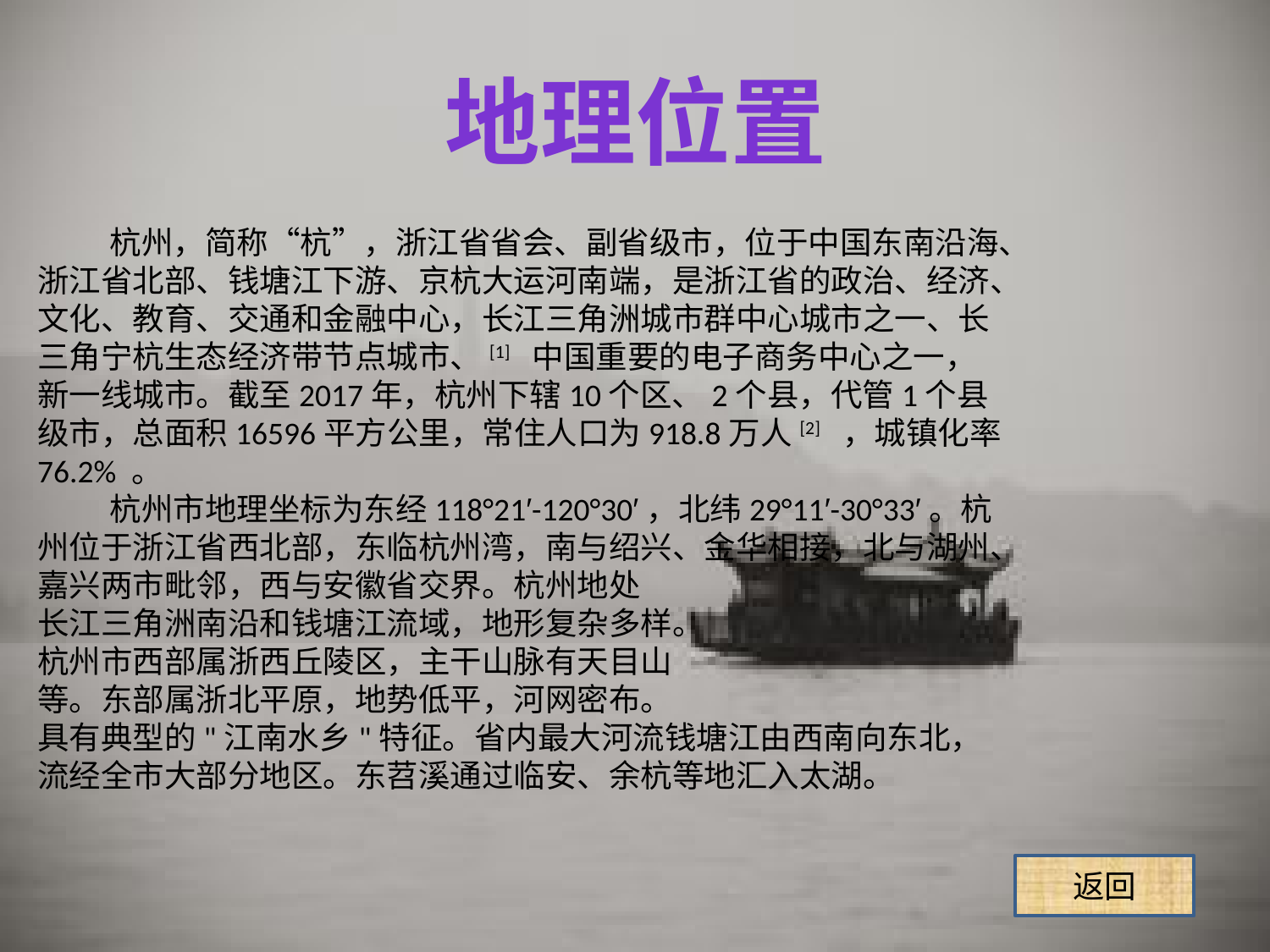

地理位置
         杭州，简称“杭”，浙江省省会、副省级市，位于中国东南沿海、浙江省北部、钱塘江下游、京杭大运河南端，是浙江省的政治、经济、文化、教育、交通和金融中心，长江三角洲城市群中心城市之一、长三角宁杭生态经济带节点城市、[1]  中国重要的电子商务中心之一，新一线城市。截至2017年，杭州下辖10个区、2个县，代管1个县级市，总面积16596平方公里，常住人口为918.8万人[2]  ，城镇化率76.2% 。
         杭州市地理坐标为东经118°21′-120°30′，北纬29°11′-30°33′。杭州位于浙江省西北部，东临杭州湾，南与绍兴、金华相接，北与湖州、嘉兴两市毗邻，西与安徽省交界。杭州地处
长江三角洲南沿和钱塘江流域，地形复杂多样。
杭州市西部属浙西丘陵区，主干山脉有天目山
等。东部属浙北平原，地势低平，河网密布。
具有典型的"江南水乡"特征。省内最大河流钱塘江由西南向东北，流经全市大部分地区。东苕溪通过临安、余杭等地汇入太湖。

返回